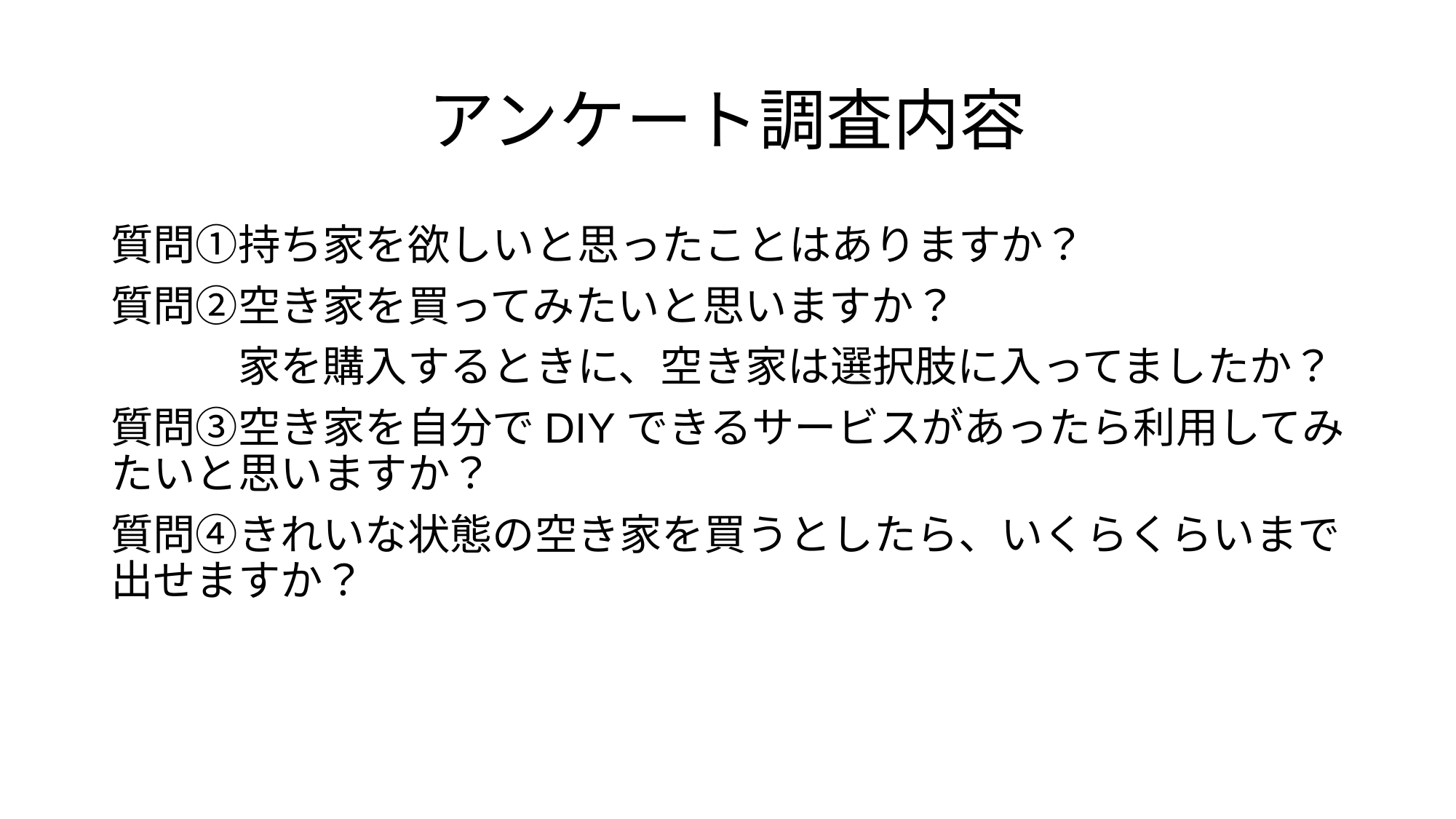

# アンケート調査内容
質問①持ち家を欲しいと思ったことはありますか？
質問②空き家を買ってみたいと思いますか？
　　　家を購入するときに、空き家は選択肢に入ってましたか？
質問③空き家を自分でDIYできるサービスがあったら利用してみたいと思いますか？
質問④きれいな状態の空き家を買うとしたら、いくらくらいまで出せますか？